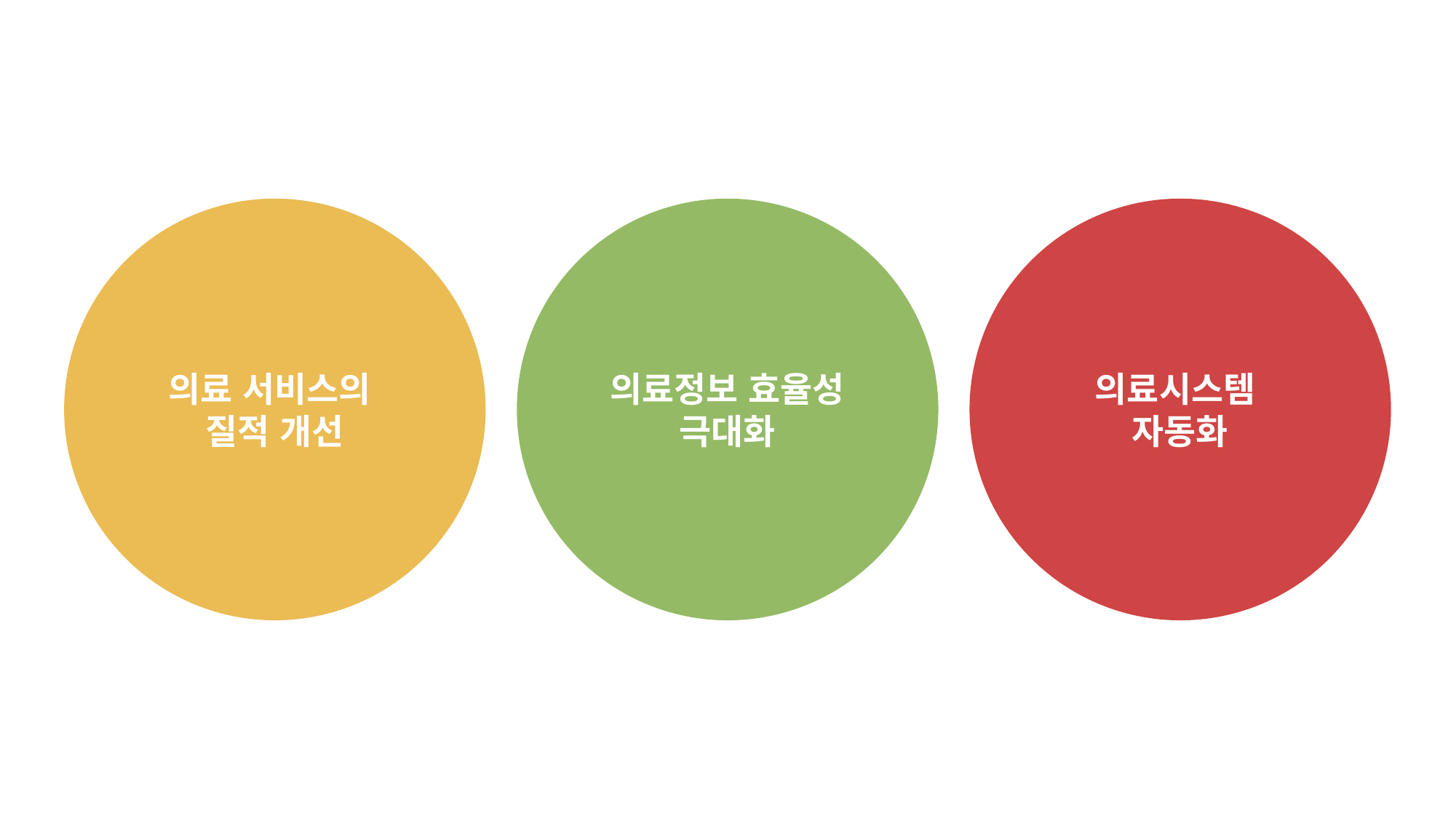

의료 서비스의
질적 개선
의료정보 효율성 극대화
의료시스템
자동화